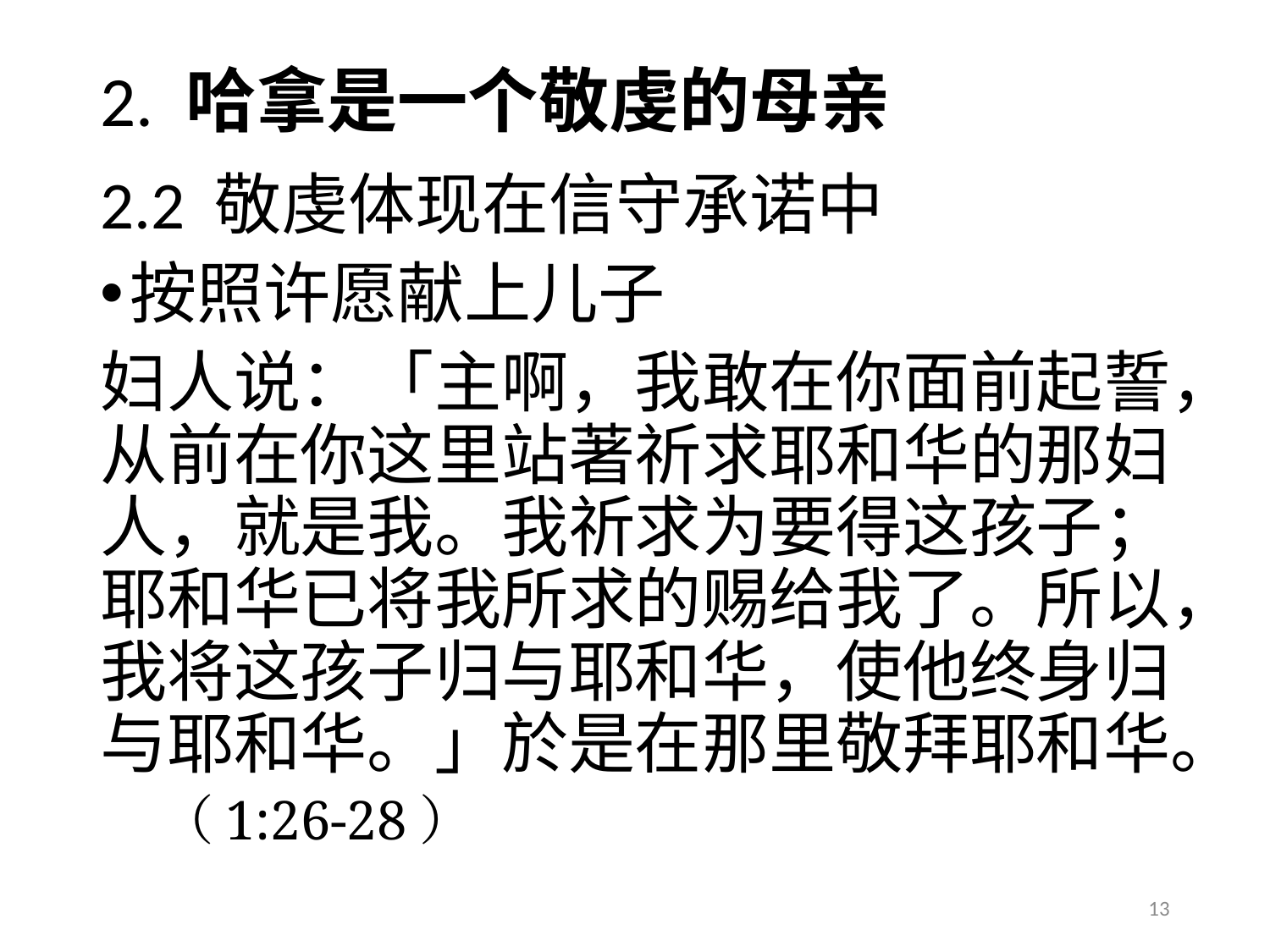

# 2. 哈拿是一个敬虔的母亲
2.2 敬虔体现在信守承诺中
按照许愿献上儿子
妇人说：「主啊，我敢在你面前起誓，从前在你这里站著祈求耶和华的那妇人，就是我。我祈求为要得这孩子；耶和华已将我所求的赐给我了。所以，我将这孩子归与耶和华，使他终身归与耶和华。」於是在那里敬拜耶和华。    （1:26-28）
13